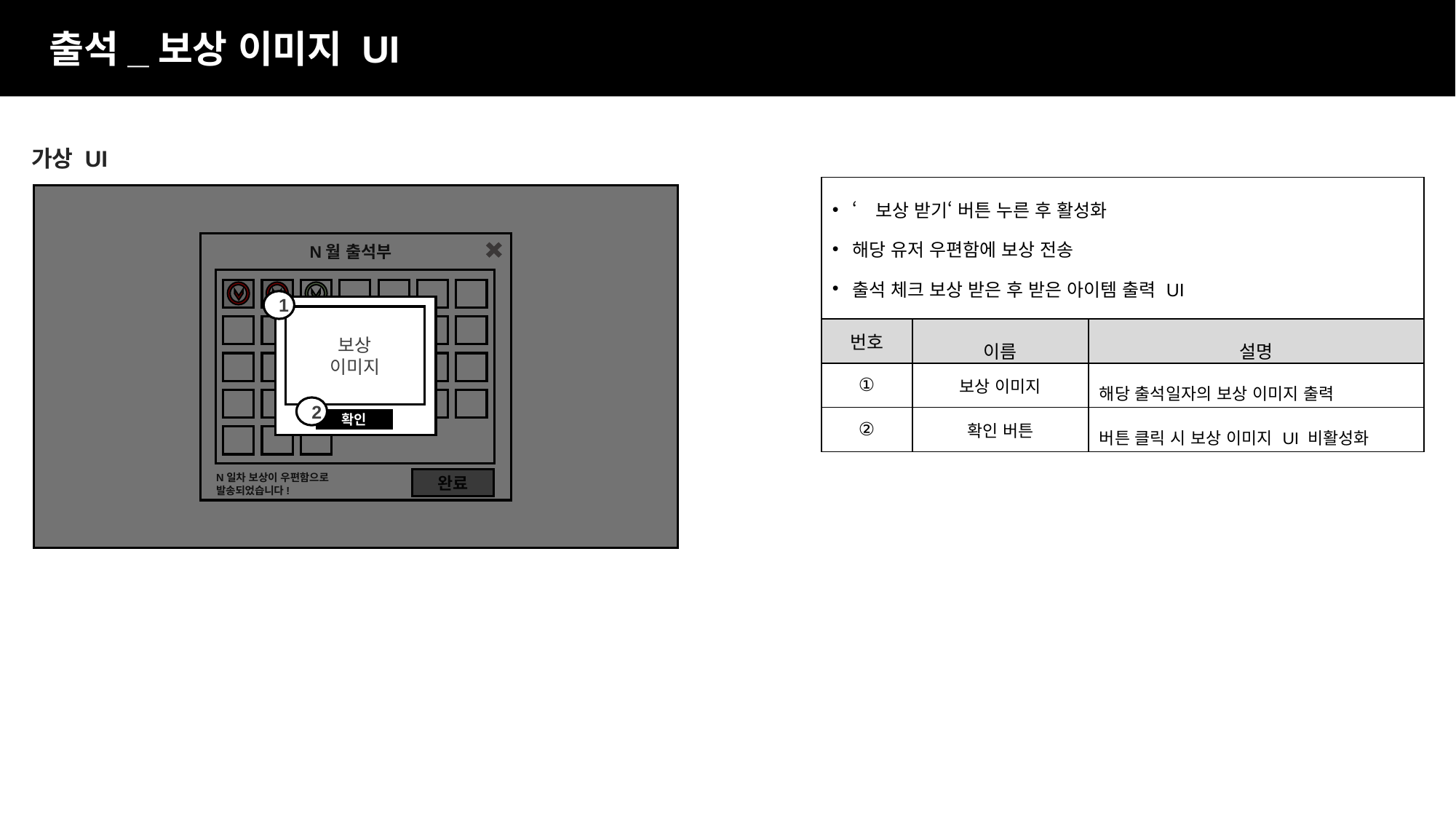

출석_보상 이미지 UI
가상 UI
| ‘보상 받기‘ 버튼 누른 후 활성화 해당 유저 우편함에 보상 전송 출석 체크 보상 받은 후 받은 아이템 출력 UI 확인 버튼 클릭 후 보상 이미지 UI 비활성화 |  |  |
| --- | --- | --- |
| 번호 | 이름 | 설명 |
| ① | 보상 이미지 | 해당 출석일자의 보상 이미지 출력 |
| ② | 확인 버튼 | 버튼 클릭 시 보상 이미지 UI 비활성화 |

N월 출석부

N일차 보상이 우편함으로
발송되었습니다!

1

보상
이미지
2
확인
완료